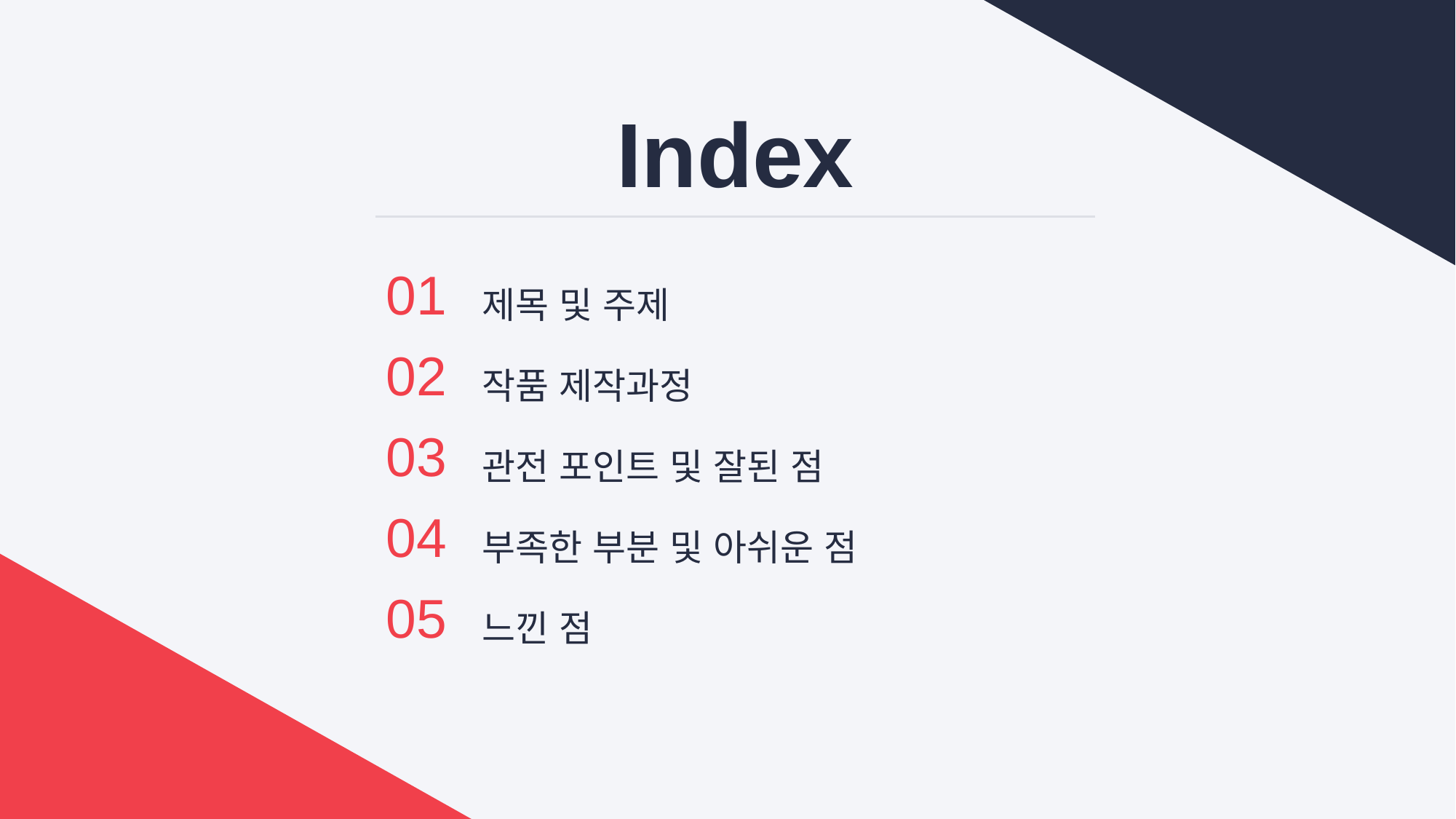

Index
01
02
03
04
05
제목 및 주제
작품 제작과정
관전 포인트 및 잘된 점
부족한 부분 및 아쉬운 점
느낀 점